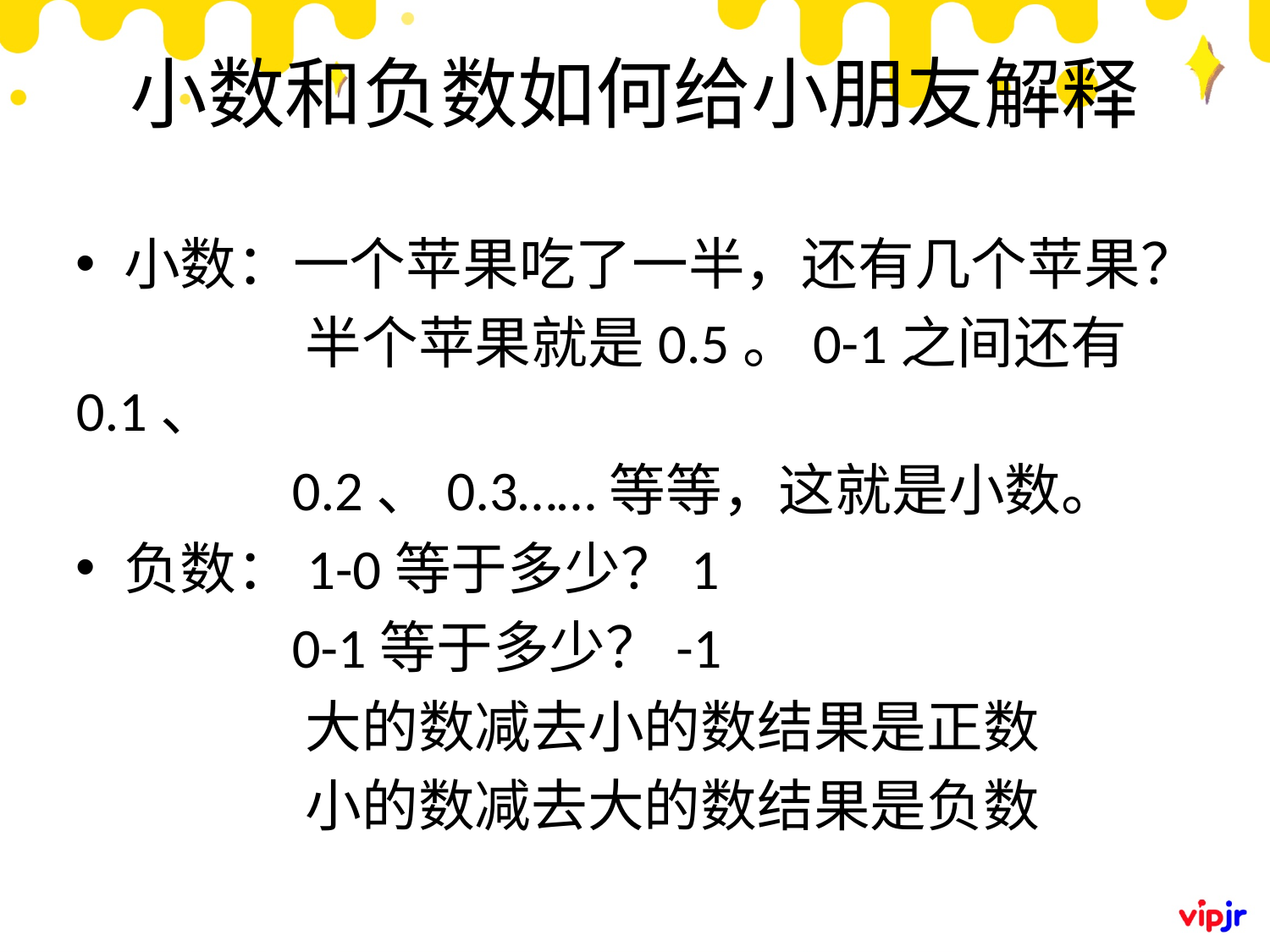

# 小数和负数如何给小朋友解释
小数：一个苹果吃了一半，还有几个苹果？
                 半个苹果就是0.5。0-1之间还有0.1、
                 0.2、0.3……等等，这就是小数。
负数：1-0等于多少？1
                 0-1等于多少？-1
                 大的数减去小的数结果是正数
                 小的数减去大的数结果是负数